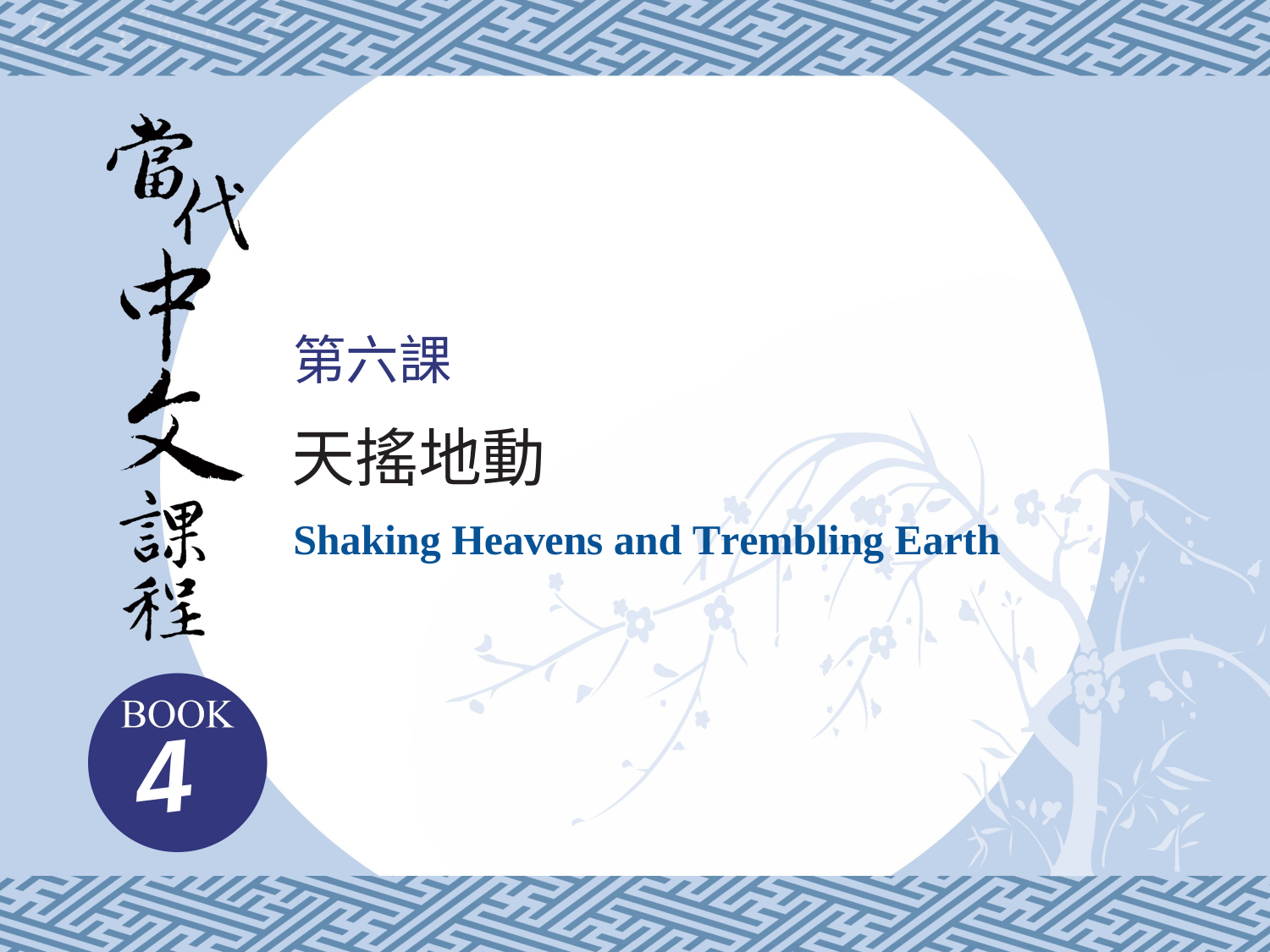

第六課
天搖地動
Shaking Heavens and Trembling Earth
4